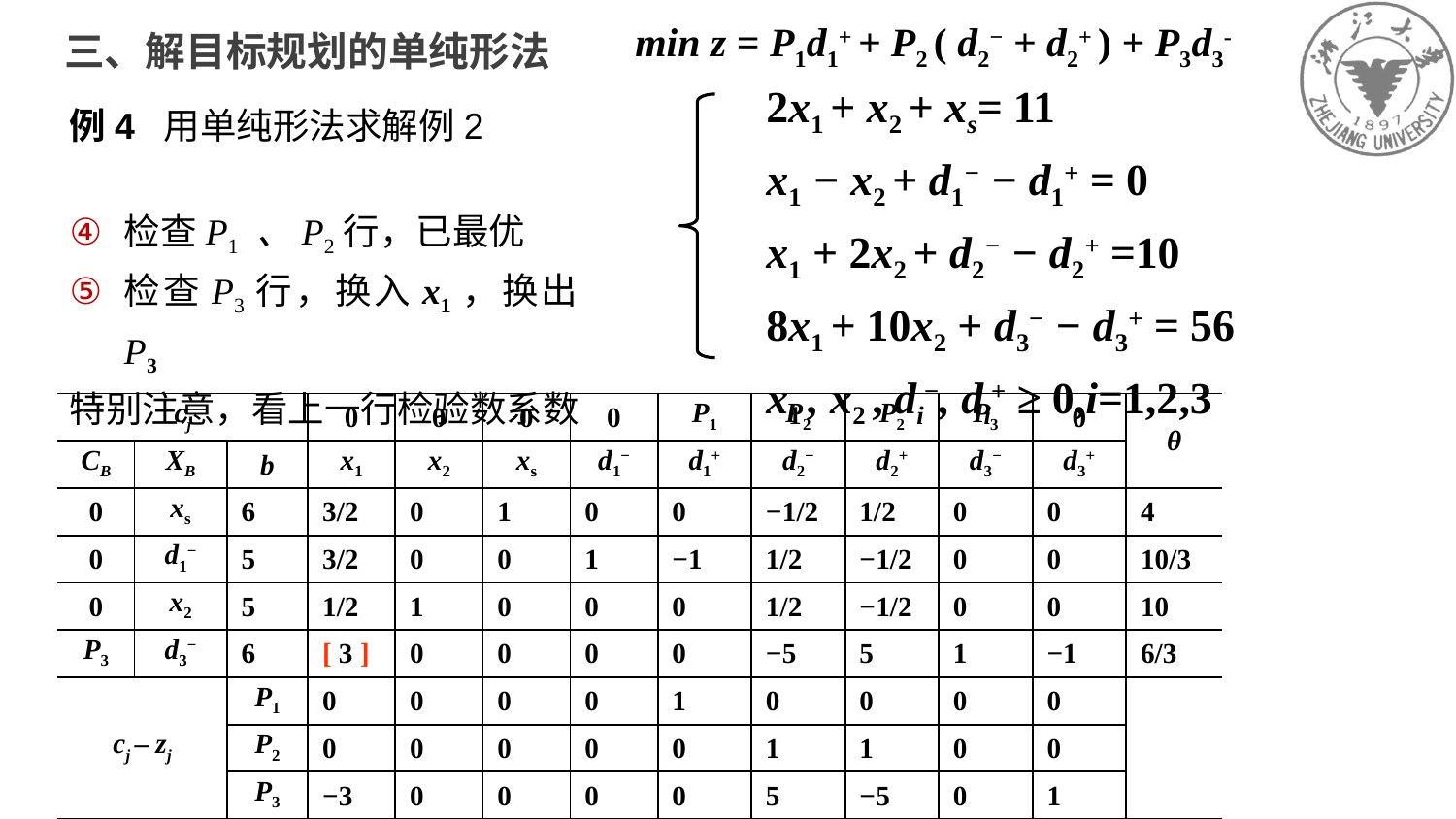

三、解目标规划的单纯形法
min z = P1d1+ + P2 ( d2− + d2+ ) + P3d3-
2x1 + x2 + xs= 11
x1 − x2 + d1− − d1+ = 0
x1 + 2x2 + d2− − d2+ =10
8x1 + 10x2 + d3− − d3+ = 56
x1 , x2 , di−, di+ ≥ 0,i=1,2,3

例4  用单纯形法求解例2

检查P1 、P2行，已最优
检查P3行，换入x1，换出P3
特别注意，看上一行检验数系数
| cj |  |  | 0 | 0 | 0 | 0 | P1 | P2 | P2 | P3 | 0 | θ |
| --- | --- | --- | --- | --- | --- | --- | --- | --- | --- | --- | --- | --- |
| CB | XB | b | x1 | x2 | xs | d1− | d1+ | d2− | d2+ | d3− | d3+ |  |
| 0 | xs | 6 | 3/2 | 0 | 1 | 0 | 0 | −1/2 | 1/2 | 0 | 0 | 4 |
| 0 | d1− | 5 | 3/2 | 0 | 0 | 1 | −1 | 1/2 | −1/2 | 0 | 0 | 10/3 |
| 0 | x2 | 5 | 1/2 | 1 | 0 | 0 | 0 | 1/2 | −1/2 | 0 | 0 | 10 |
| P3 | d3− | 6 | [ 3 ] | 0 | 0 | 0 | 0 | −5 | 5 | 1 | −1 | 6/3 |
| cj – zj |  | P1 | 0 | 0 | 0 | 0 | 1 | 0 | 0 | 0 | 0 |  |
|  |  | P2 | 0 | 0 | 0 | 0 | 0 | 1 | 1 | 0 | 0 |  |
|  |  | P3 | −3 | 0 | 0 | 0 | 0 | 5 | −5 | 0 | 1 |  |